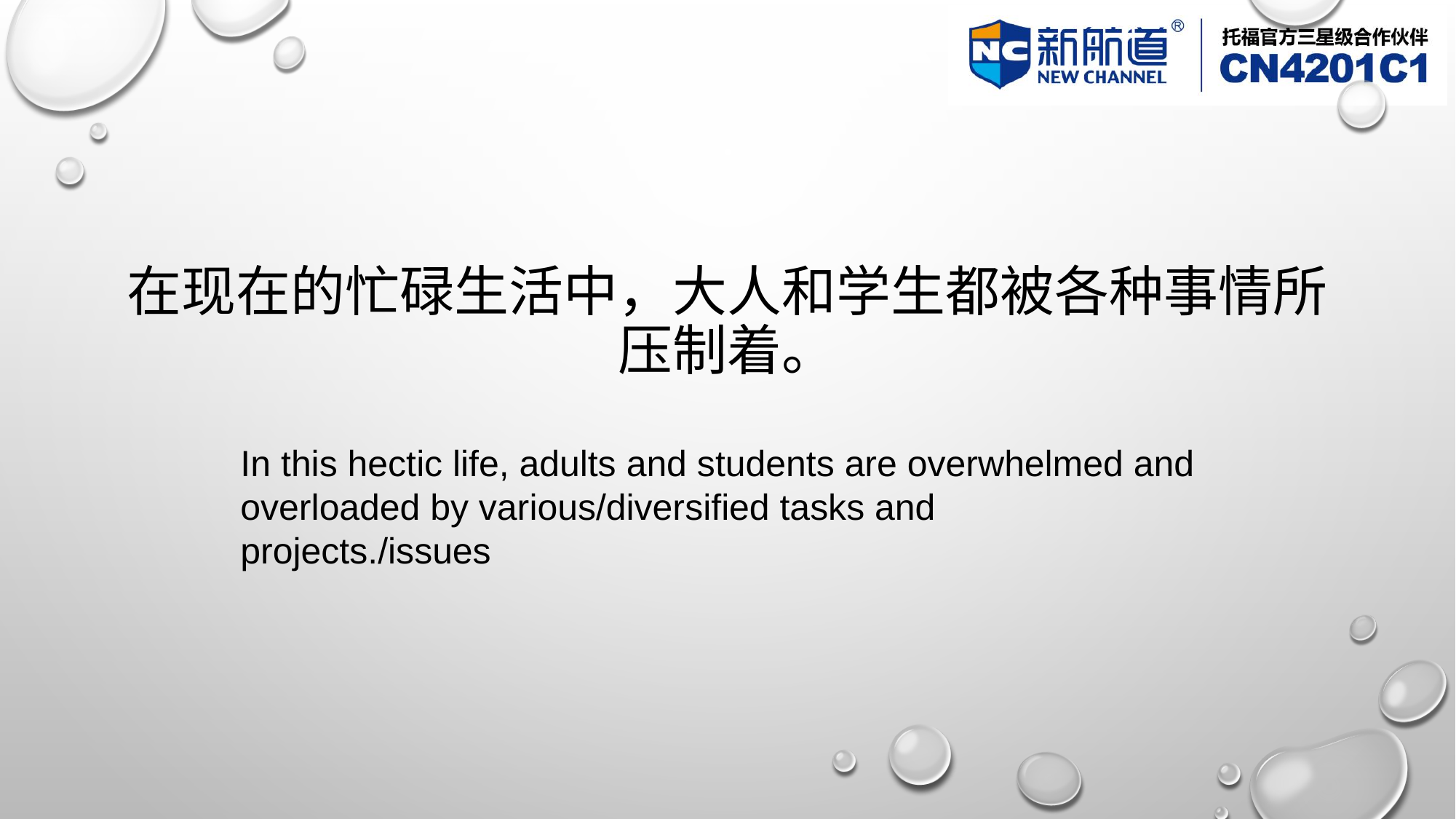

# 在现在的忙碌生活中，大人和学生都被各种事情所压制着。

In this hectic life, adults and students are overwhelmed and overloaded by various/diversified tasks and projects./issues